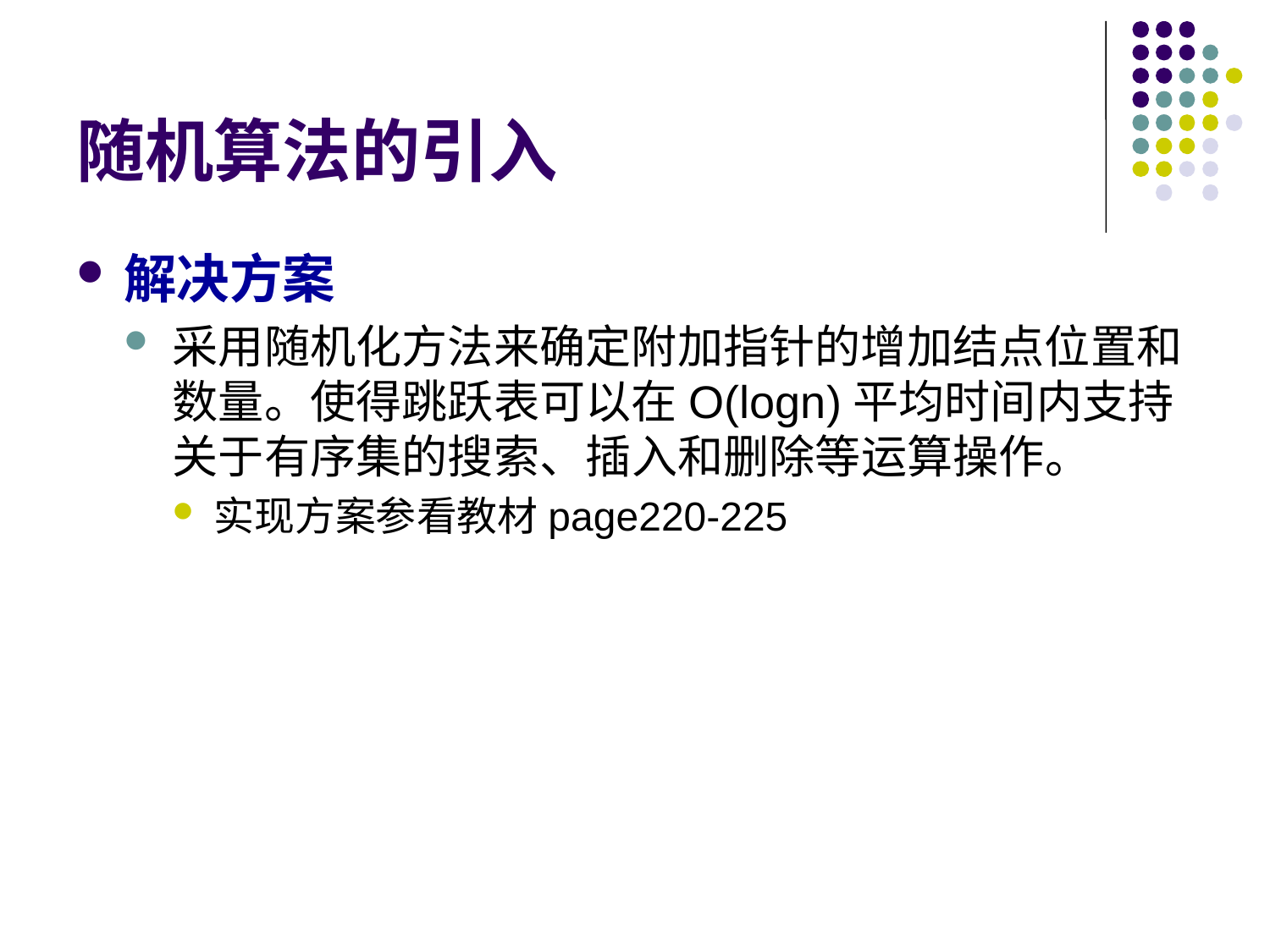

# 随机算法的引入
解决方案
采用随机化方法来确定附加指针的增加结点位置和数量。使得跳跃表可以在O(logn)平均时间内支持关于有序集的搜索、插入和删除等运算操作。
实现方案参看教材page220-225